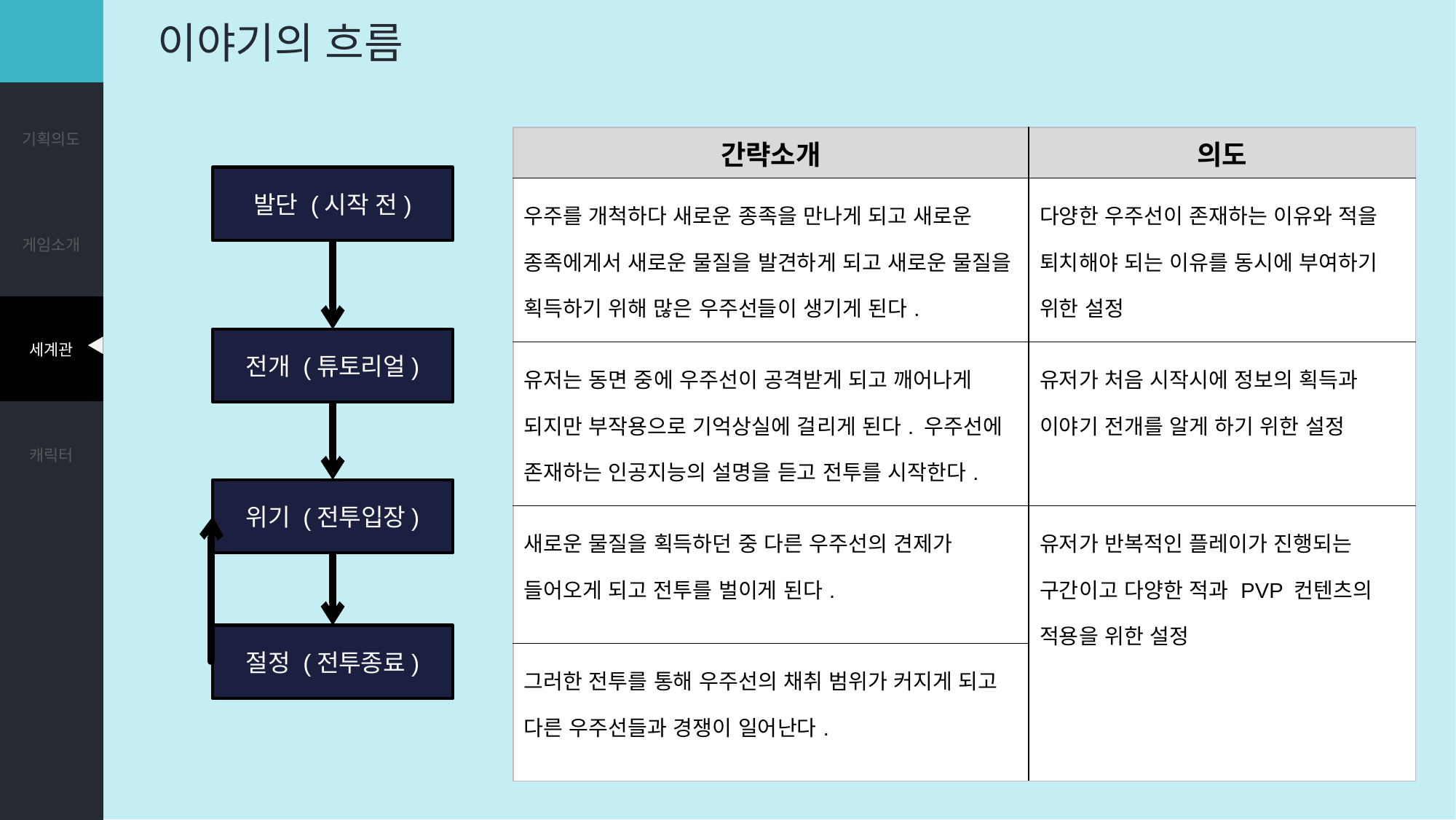

# 이야기의 흐름
| 간략소개 | 의도 |
| --- | --- |
| 우주를 개척하다 새로운 종족을 만나게 되고 새로운 종족에게서 새로운 물질을 발견하게 되고 새로운 물질을 획득하기 위해 많은 우주선들이 생기게 된다. | 다양한 우주선이 존재하는 이유와 적을 퇴치해야 되는 이유를 동시에 부여하기 위한 설정 |
| 유저는 동면 중에 우주선이 공격받게 되고 깨어나게 되지만 부작용으로 기억상실에 걸리게 된다. 우주선에 존재하는 인공지능의 설명을 듣고 전투를 시작한다. | 유저가 처음 시작시에 정보의 획득과 이야기 전개를 알게 하기 위한 설정 |
| 새로운 물질을 획득하던 중 다른 우주선의 견제가 들어오게 되고 전투를 벌이게 된다. | 유저가 반복적인 플레이가 진행되는 구간이고 다양한 적과 PVP 컨텐츠의 적용을 위한 설정 |
| 그러한 전투를 통해 우주선의 채취 범위가 커지게 되고 다른 우주선들과 경쟁이 일어난다. |  |
발단 (시작 전)
전개 (튜토리얼)
위기 (전투입장)
절정 (전투종료)